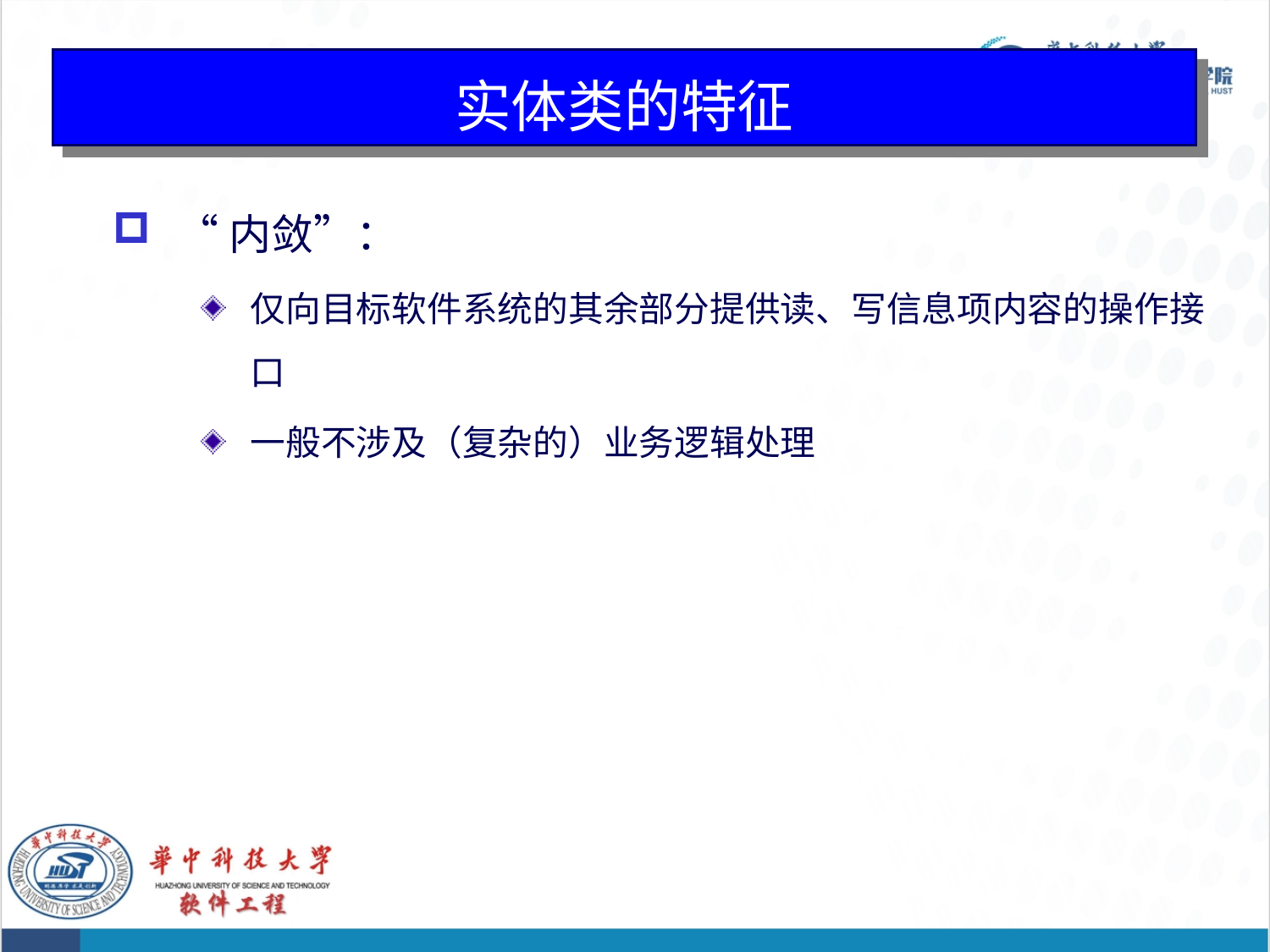

83
# 实体类的特征
“内敛”：
仅向目标软件系统的其余部分提供读、写信息项内容的操作接口
一般不涉及（复杂的）业务逻辑处理